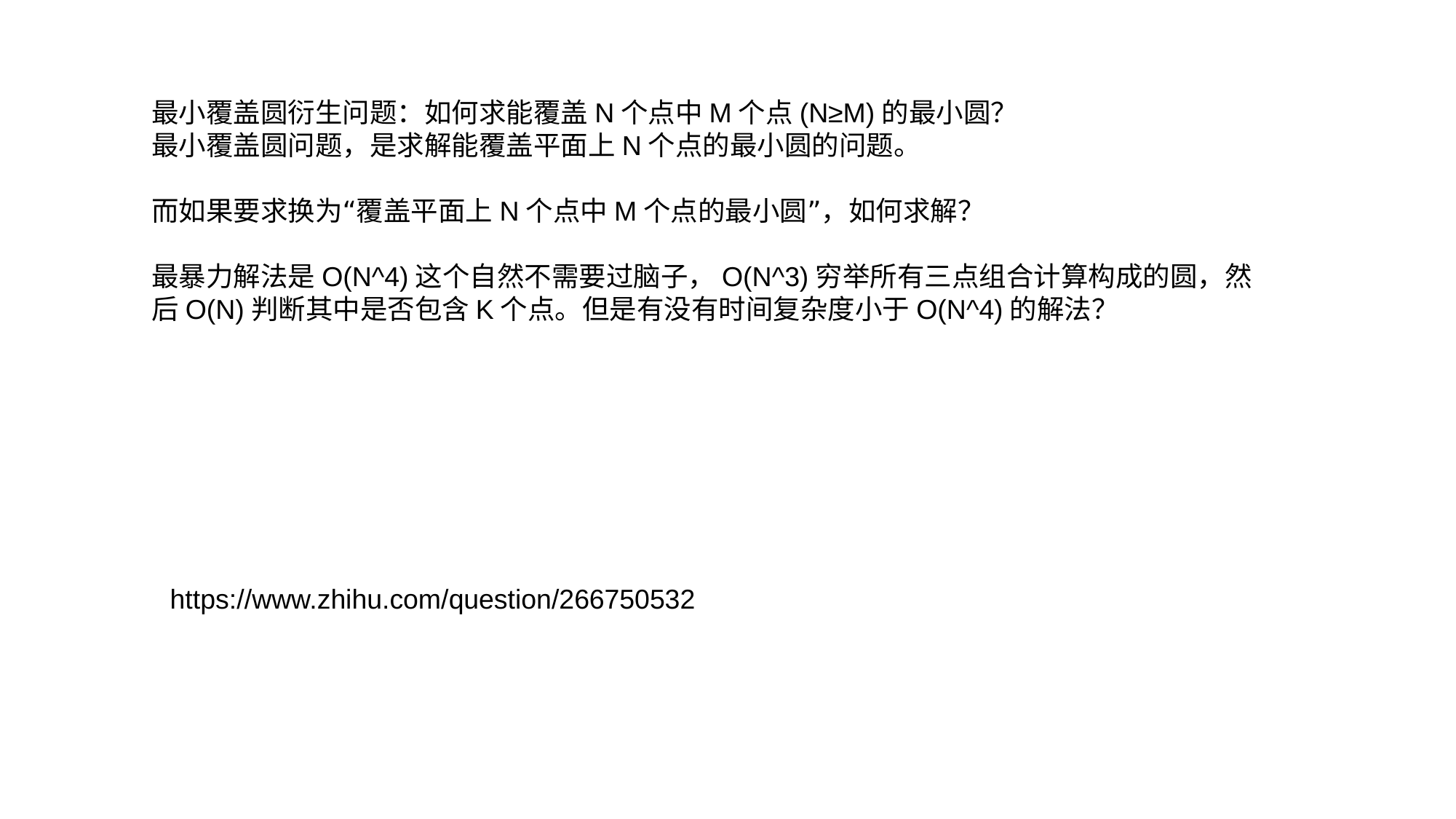

最小覆盖圆衍生问题：如何求能覆盖N个点中M个点(N≥M)的最小圆？
最小覆盖圆问题，是求解能覆盖平面上N个点的最小圆的问题。

而如果要求换为“覆盖平面上N个点中M个点的最小圆”，如何求解？

最暴力解法是O(N^4)这个自然不需要过脑子，O(N^3)穷举所有三点组合计算构成的圆，然后O(N)判断其中是否包含K个点。但是有没有时间复杂度小于O(N^4)的解法？
https://www.zhihu.com/question/266750532